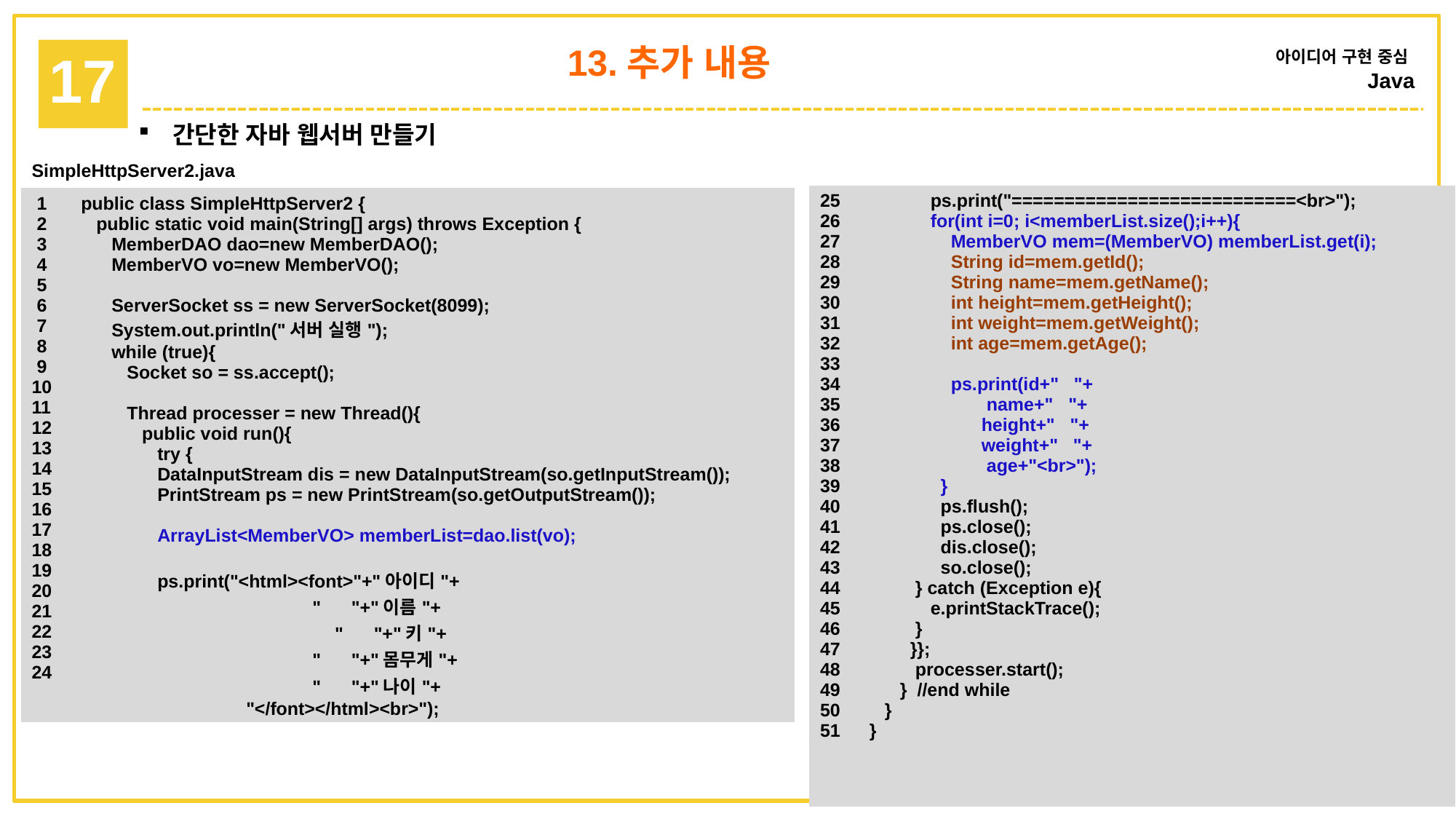

13.추가 내용
아이디어 구현 중심
Java
17

간단한 자바 웹서버 만들기
|  |  |
| --- | --- |
| 25 26 27 28 29 30 31 32 33 34 35 36 37 38 39 40 41 42 43 44 45 46 47 48 49 50 51 | ps.print("===========================<br>"); for(int i=0; i<memberList.size();i++){ MemberVO mem=(MemberVO) memberList.get(i); String id=mem.getId(); String name=mem.getName(); int height=mem.getHeight(); int weight=mem.getWeight(); int age=mem.getAge(); ps.print(id+" "+ name+" "+ height+" "+ weight+" "+ age+"<br>"); } ps.flush(); ps.close(); dis.close(); so.close(); } catch (Exception e){ e.printStackTrace(); } }}; processer.start(); } //end while } } |
| SimpleHttpServer2.java |  |
| --- | --- |
| 1 2 3 4 5 6 7 8 9 10 11 12 13 14 15 16 17 18 19 20 21 22 23 24 | public class SimpleHttpServer2 { public static void main(String[] args) throws Exception { MemberDAO dao=new MemberDAO(); MemberVO vo=new MemberVO(); ServerSocket ss = new ServerSocket(8099); System.out.println("서버 실행"); while (true){ Socket so = ss.accept(); Thread processer = new Thread(){ public void run(){ try { DataInputStream dis = new DataInputStream(so.getInputStream()); PrintStream ps = new PrintStream(so.getOutputStream()); ArrayList<MemberVO> memberList=dao.list(vo); ps.print("<html><font>"+"아이디"+ " "+"이름"+ " "+"키"+ " "+"몸무게"+ " "+"나이"+ "</font></html><br>"); |